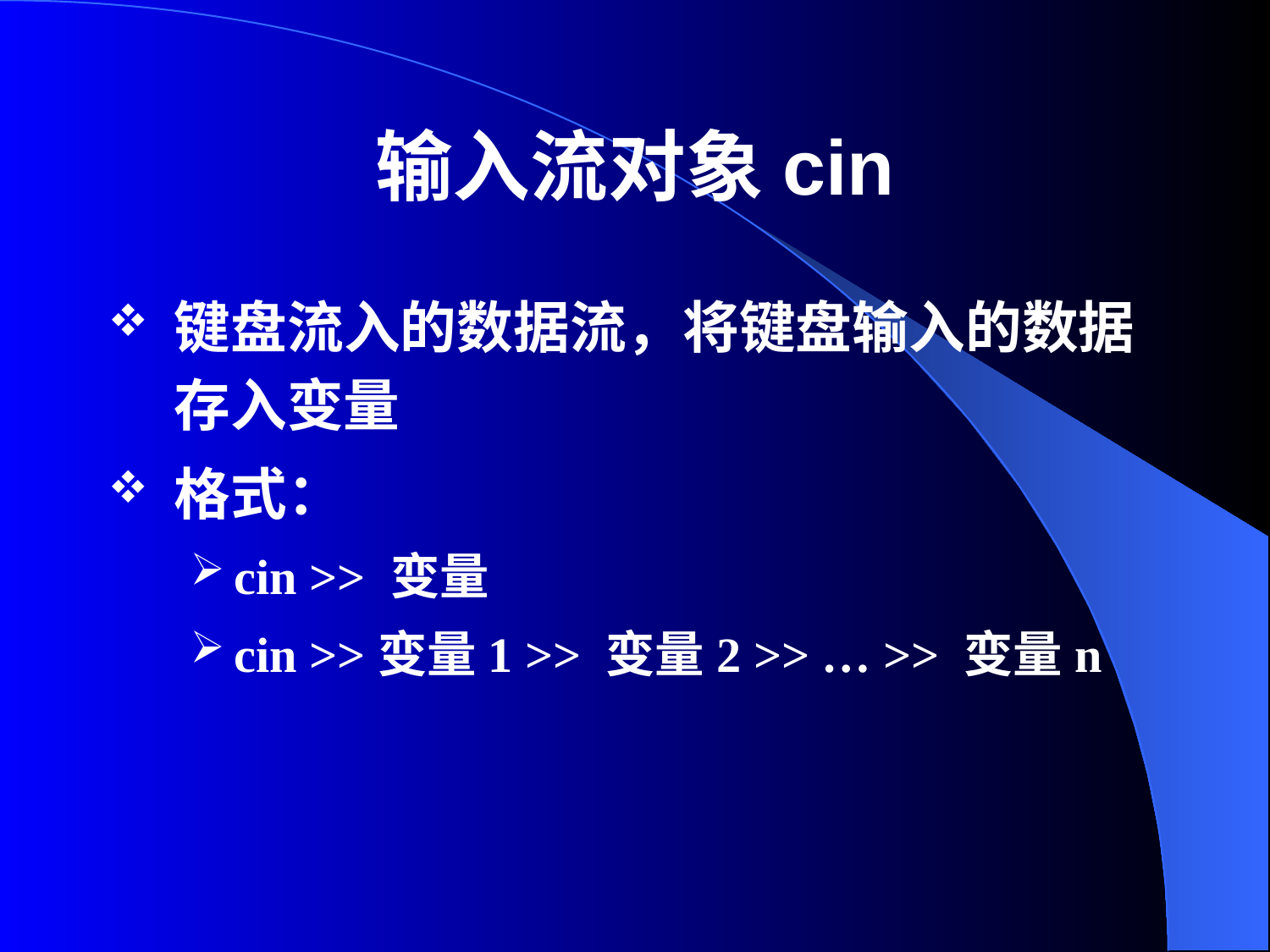

# 输入流对象cin
键盘流入的数据流，将键盘输入的数据存入变量
格式：
cin >> 变量
cin >>变量1 >> 变量2 >> … >> 变量n